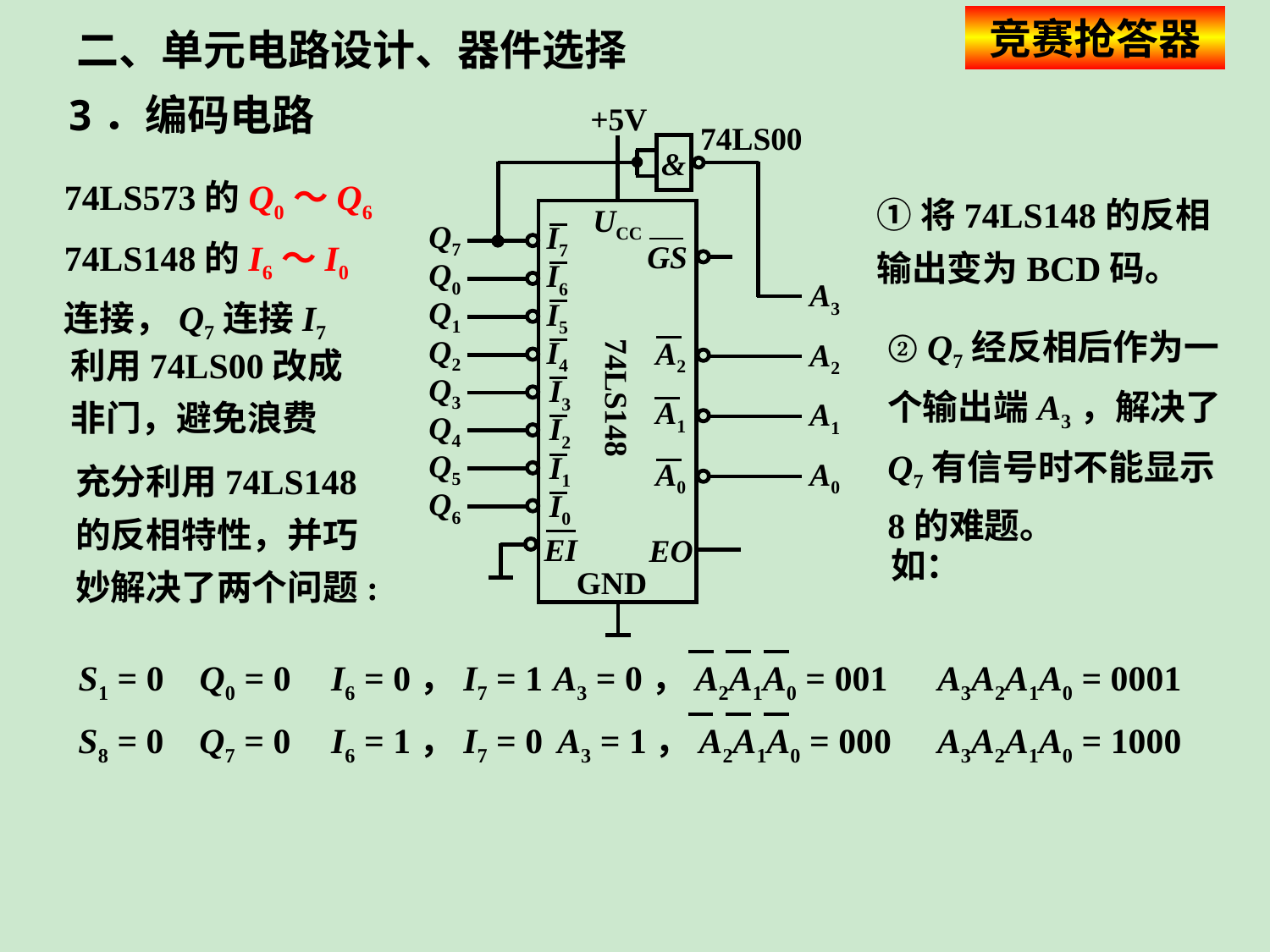

竞赛抢答器
二、单元电路设计、器件选择
3．编码电路
+5V
74LS00

&

UCC
Q7
I7

GS

Q0
I6

A3
Q1
I5

Q2
I4
A2
A2
74LS148

Q3
I3

A1
A1

Q4
I2

Q5
I1
A0
A0

Q6
I0

EI
EO

GND
74LS573的Q0～Q6
74LS148的I6～I0
连接，Q7连接I7
①将74LS148的反相
输出变为BCD码。
② Q7经反相后作为一
个输出端A3，解决了
Q7有信号时不能显示
8的难题。
利用74LS00改成
非门，避免浪费
充分利用74LS148
的反相特性，并巧
妙解决了两个问题:
如：
S1 = 0
Q0 = 0
I6 = 0，I7 = 1
A3 = 0，A2A1A0 = 001
A3A2A1A0 = 0001
S8 = 0
Q7 = 0
I6 = 1，I7 = 0
A3 = 1，A2A1A0 = 000
A3A2A1A0 = 1000